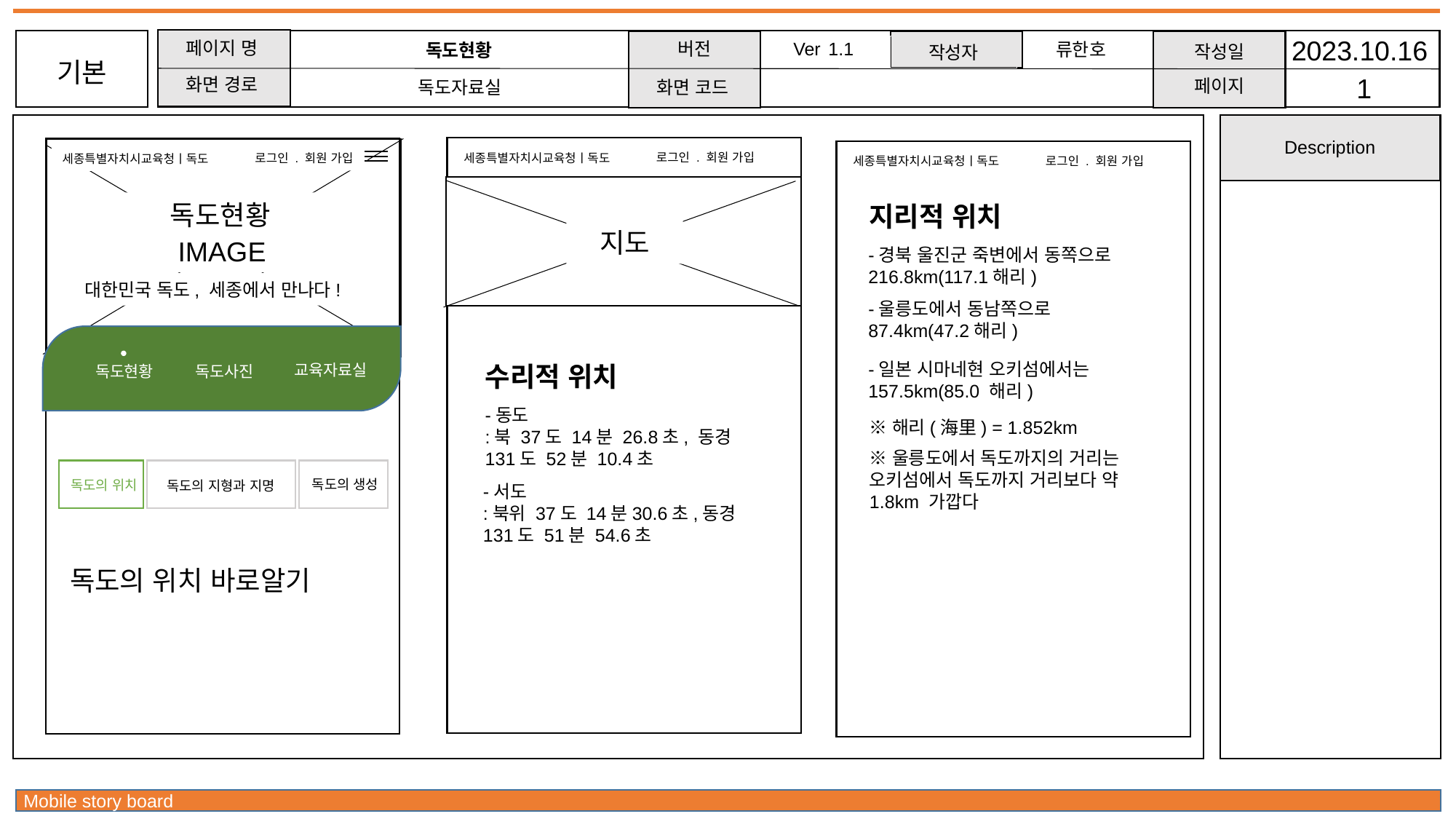

Ver 1.1
2023.10.16

페이지 명

버전
류한호
독도현황
작성일
작성자
기본
1
화면 경로
페이지
독도자료실
화면 코드

Description

로그인 . 회원 가입
세종특별자치시교육청ㅣ독도
로그인 . 회원 가입
세종특별자치시교육청ㅣ독도
로그인 . 회원 가입
세종특별자치시교육청ㅣ독도

독도현황
지리적 위치
지도
IMAGE
-경북 울진군 죽변에서 동쪽으로 216.8km(117.1해리)
대한민국 독도, 세종에서 만나다!
-울릉도에서 동남쪽으로 87.4km(47.2해리)

-일본 시마네현 오키섬에서는 157.5km(85.0 해리)
수리적 위치
교육자료실
독도사진
독도현황
-동도
:북 37도 14분 26.8초, 동경 131도 52분 10.4초
※해리(海里) = 1.852km
※울릉도에서 독도까지의 거리는 오키섬에서 독도까지 거리보다 약 1.8km 가깝다

독도의 생성
독도의 위치
독도의 지형과 지명
-서도
:북위 37도 14분30.6초,동경131도 51분 54.6초
독도의 위치 바로알기
Mobile story board